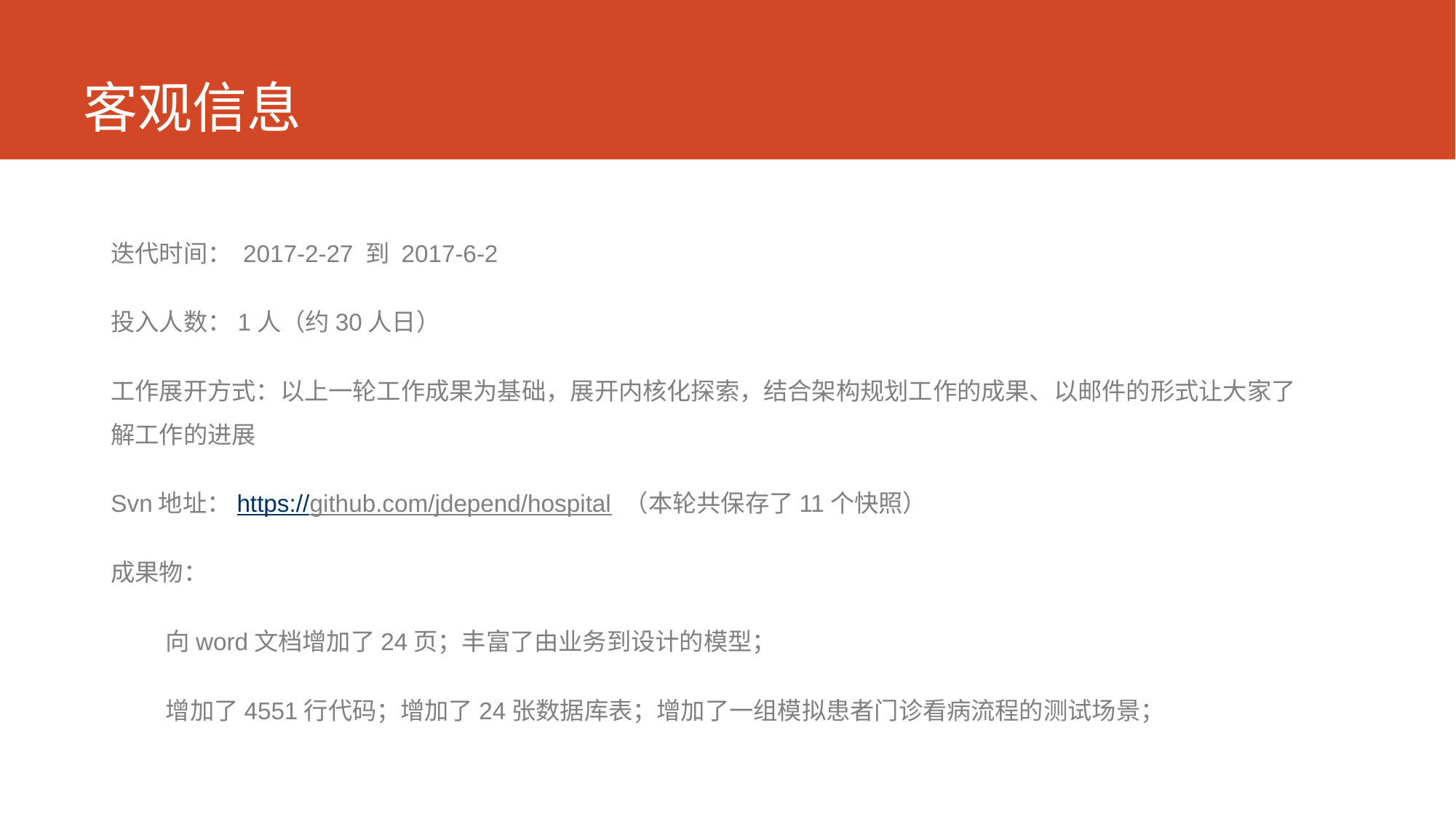

# 客观信息
迭代时间： 2017-2-27 到 2017-6-2
投入人数：1人（约30人日）
工作展开方式：以上一轮工作成果为基础，展开内核化探索，结合架构规划工作的成果、以邮件的形式让大家了解工作的进展
Svn地址：https://github.com/jdepend/hospital （本轮共保存了11个快照）
成果物：
         向word文档增加了24页；丰富了由业务到设计的模型；
         增加了4551行代码；增加了24张数据库表；增加了一组模拟患者门诊看病流程的测试场景；